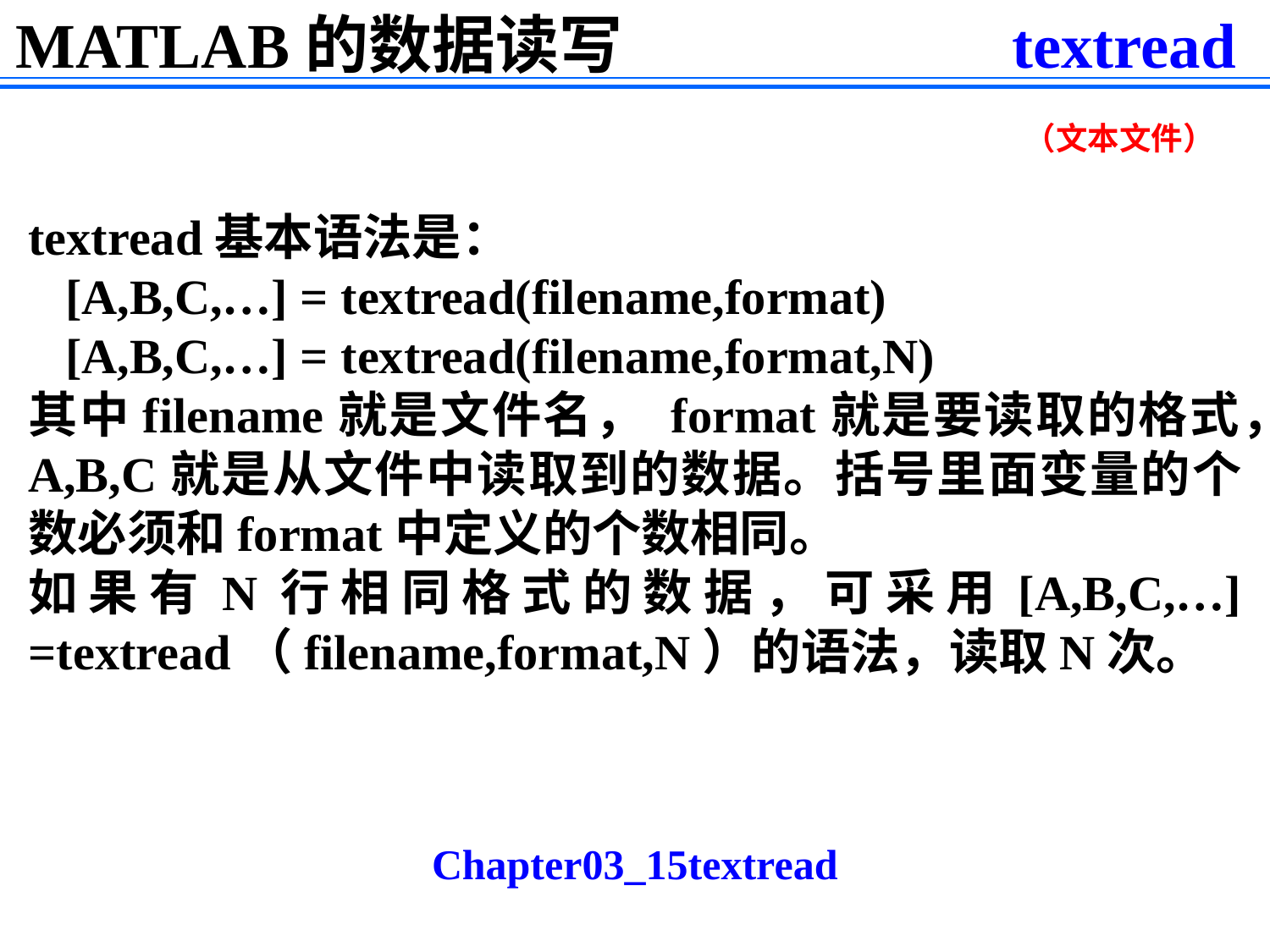

MATLAB的数据读写                          textread

（文本文件）
textread基本语法是：
   [A,B,C,…] = textread(filename,format)
   [A,B,C,…] = textread(filename,format,N)
其中filename就是文件名， format就是要读取的格式，A,B,C就是从文件中读取到的数据。括号里面变量的个数必须和format中定义的个数相同。
如果有N行相同格式的数据，可采用[A,B,C,…] =textread（filename,format,N）的语法，读取N次。
Chapter03_15textread